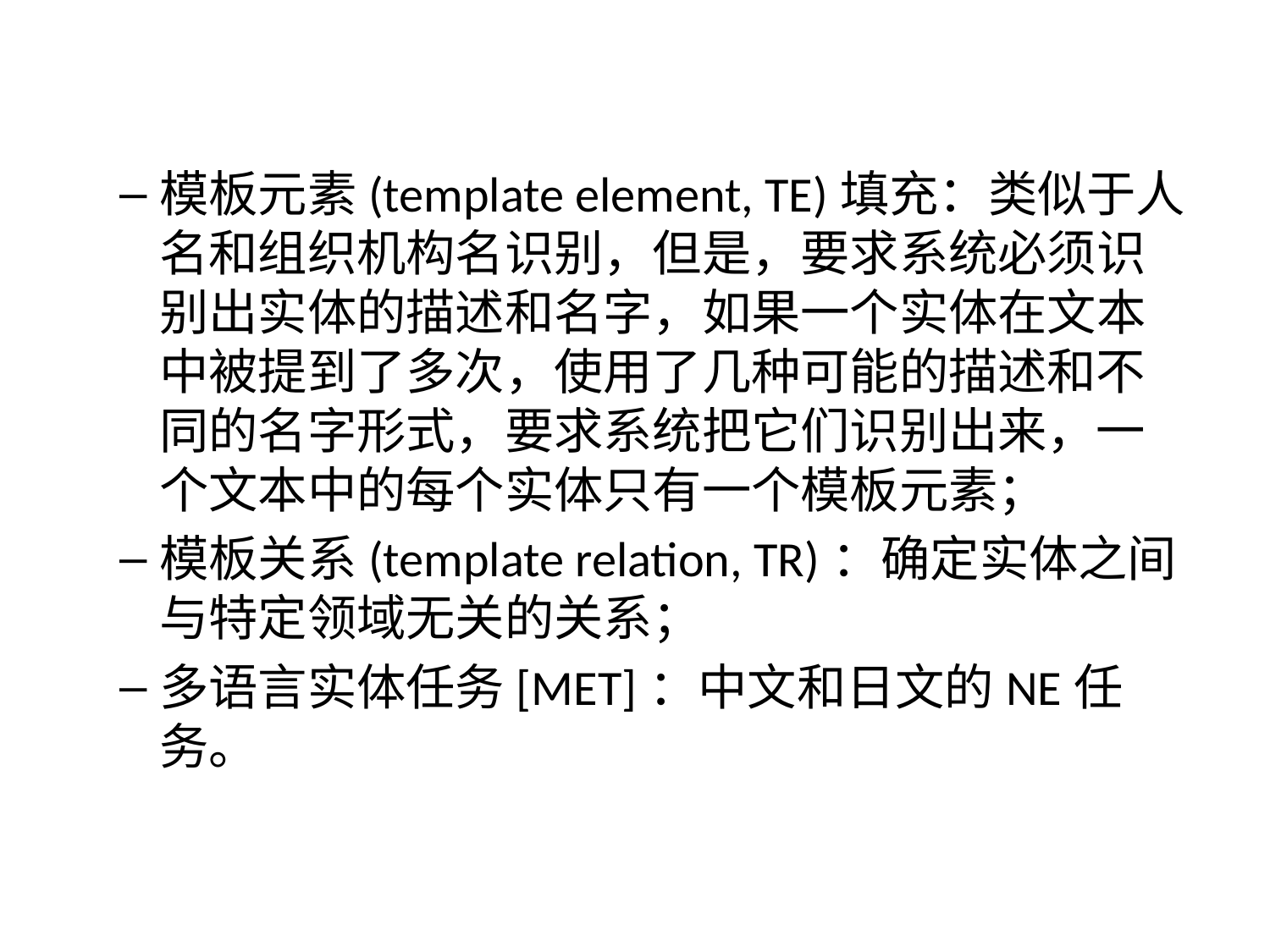

模板元素(template element, TE)填充：类似于人名和组织机构名识别，但是，要求系统必须识别出实体的描述和名字，如果一个实体在文本中被提到了多次，使用了几种可能的描述和不同的名字形式，要求系统把它们识别出来，一个文本中的每个实体只有一个模板元素；
模板关系(template relation, TR)：确定实体之间与特定领域无关的关系；
多语言实体任务[MET]：中文和日文的NE任务。